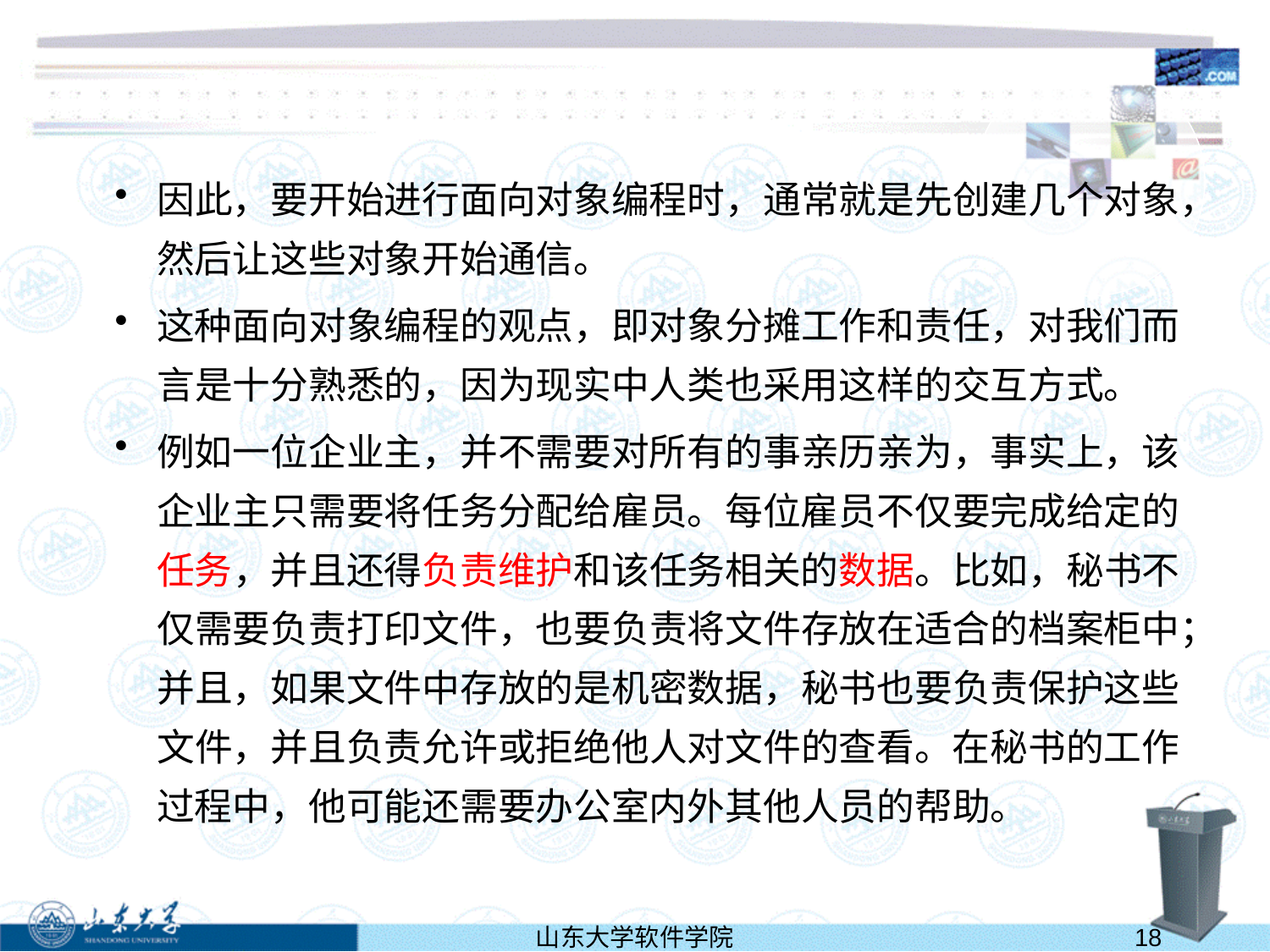

#
因此，要开始进行面向对象编程时，通常就是先创建几个对象，然后让这些对象开始通信。
这种面向对象编程的观点，即对象分摊工作和责任，对我们而言是十分熟悉的，因为现实中人类也采用这样的交互方式。
例如一位企业主，并不需要对所有的事亲历亲为，事实上，该企业主只需要将任务分配给雇员。每位雇员不仅要完成给定的任务，并且还得负责维护和该任务相关的数据。比如，秘书不仅需要负责打印文件，也要负责将文件存放在适合的档案柜中；并且，如果文件中存放的是机密数据，秘书也要负责保护这些文件，并且负责允许或拒绝他人对文件的查看。在秘书的工作过程中，他可能还需要办公室内外其他人员的帮助。
山东大学软件学院
18